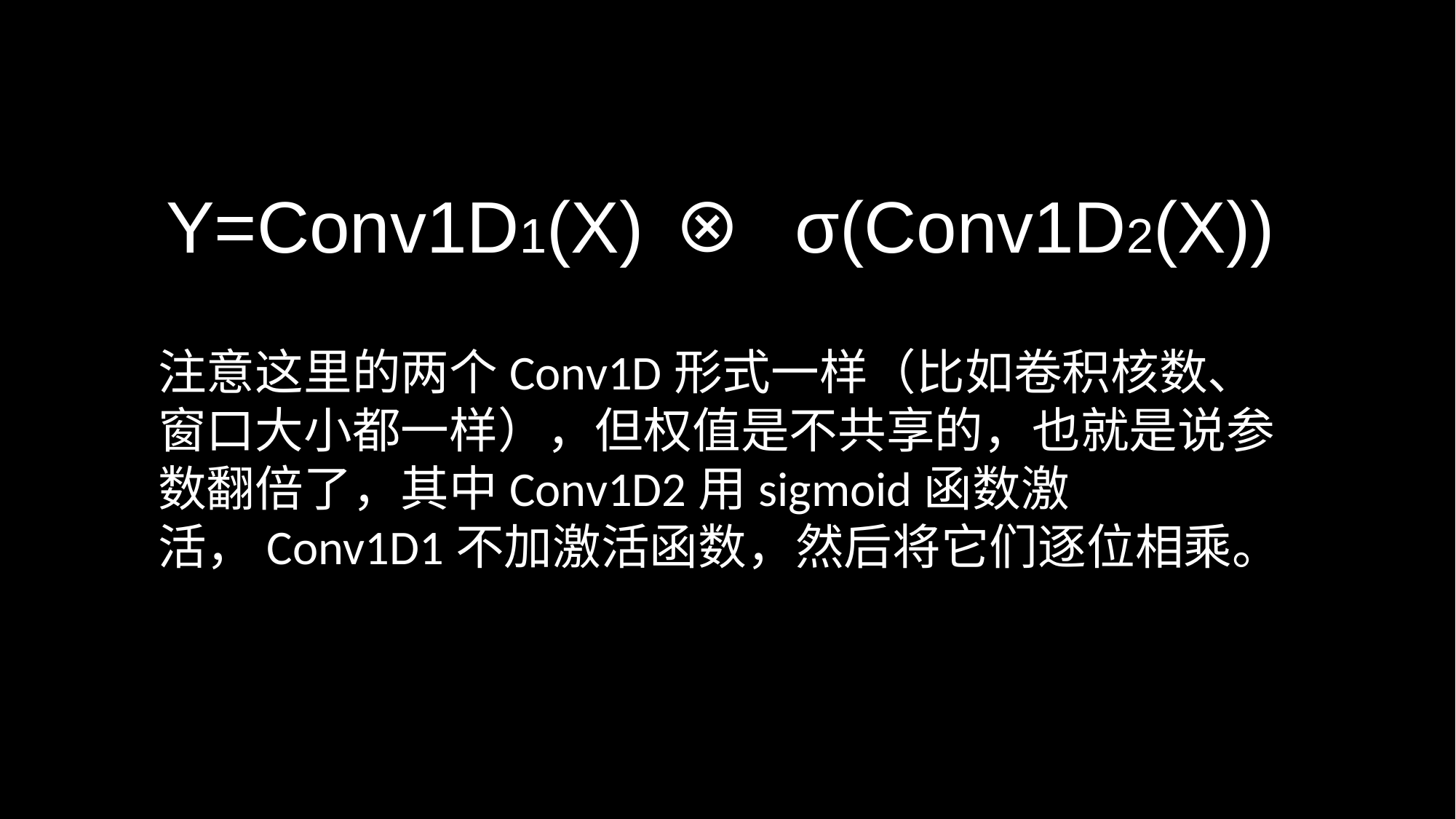

Y=Conv1D1(X) ⊗ σ(Conv1D2(X))
注意这里的两个Conv1D形式一样（比如卷积核数、窗口大小都一样），但权值是不共享的，也就是说参数翻倍了，其中Conv1D2用sigmoid函数激活，Conv1D1不加激活函数，然后将它们逐位相乘。